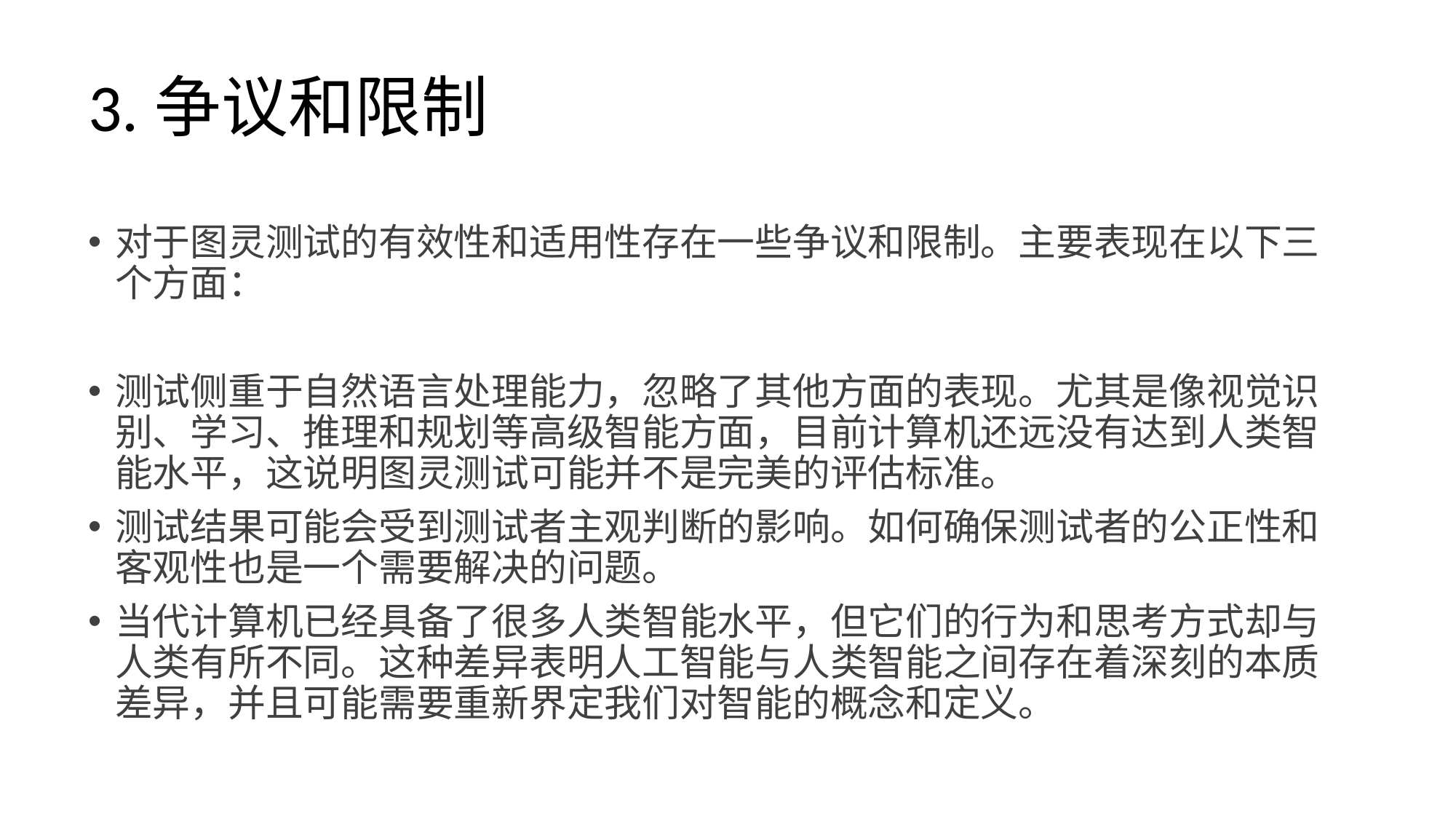

# 3.争议和限制
对于图灵测试的有效性和适用性存在一些争议和限制。主要表现在以下三个方面：

测试侧重于自然语言处理能力，忽略了其他方面的表现。尤其是像视觉识别、学习、推理和规划等高级智能方面，目前计算机还远没有达到人类智能水平，这说明图灵测试可能并不是完美的评估标准。
测试结果可能会受到测试者主观判断的影响。如何确保测试者的公正性和客观性也是一个需要解决的问题。
当代计算机已经具备了很多人类智能水平，但它们的行为和思考方式却与人类有所不同。这种差异表明人工智能与人类智能之间存在着深刻的本质差异，并且可能需要重新界定我们对智能的概念和定义。